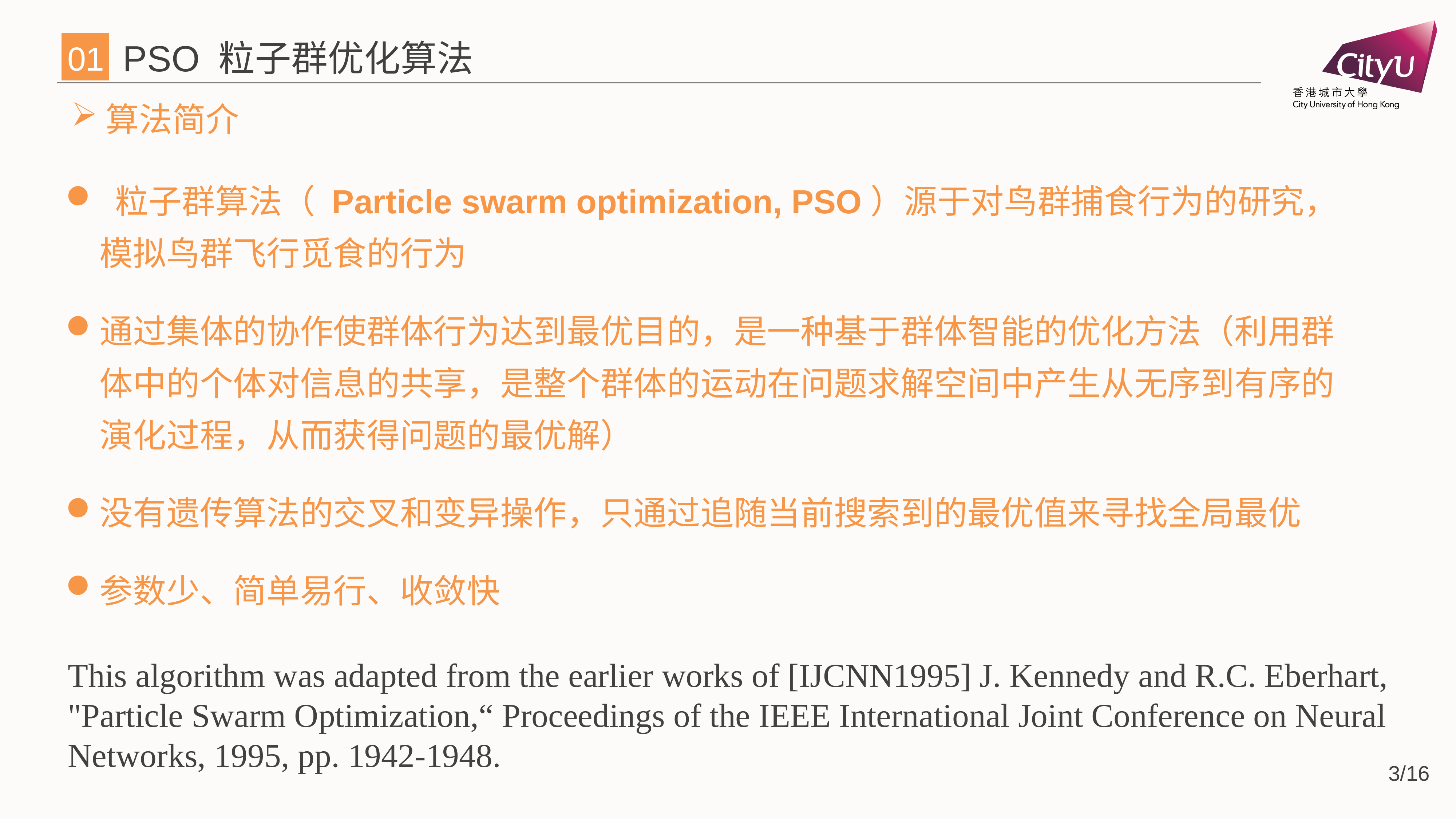

# PSO 粒子群优化算法
01
算法简介
 粒子群算法（ Particle swarm optimization, PSO）源于对鸟群捕食行为的研究，模拟鸟群飞行觅食的行为
通过集体的协作使群体行为达到最优目的，是一种基于群体智能的优化方法（利用群体中的个体对信息的共享，是整个群体的运动在问题求解空间中产生从无序到有序的演化过程，从而获得问题的最优解）
没有遗传算法的交叉和变异操作，只通过追随当前搜索到的最优值来寻找全局最优
参数少、简单易行、收敛快
This algorithm was adapted from the earlier works of [IJCNN1995] J. Kennedy and R.C. Eberhart, "Particle Swarm Optimization,“ Proceedings of the IEEE International Joint Conference on Neural Networks, 1995, pp. 1942-1948.
3/16